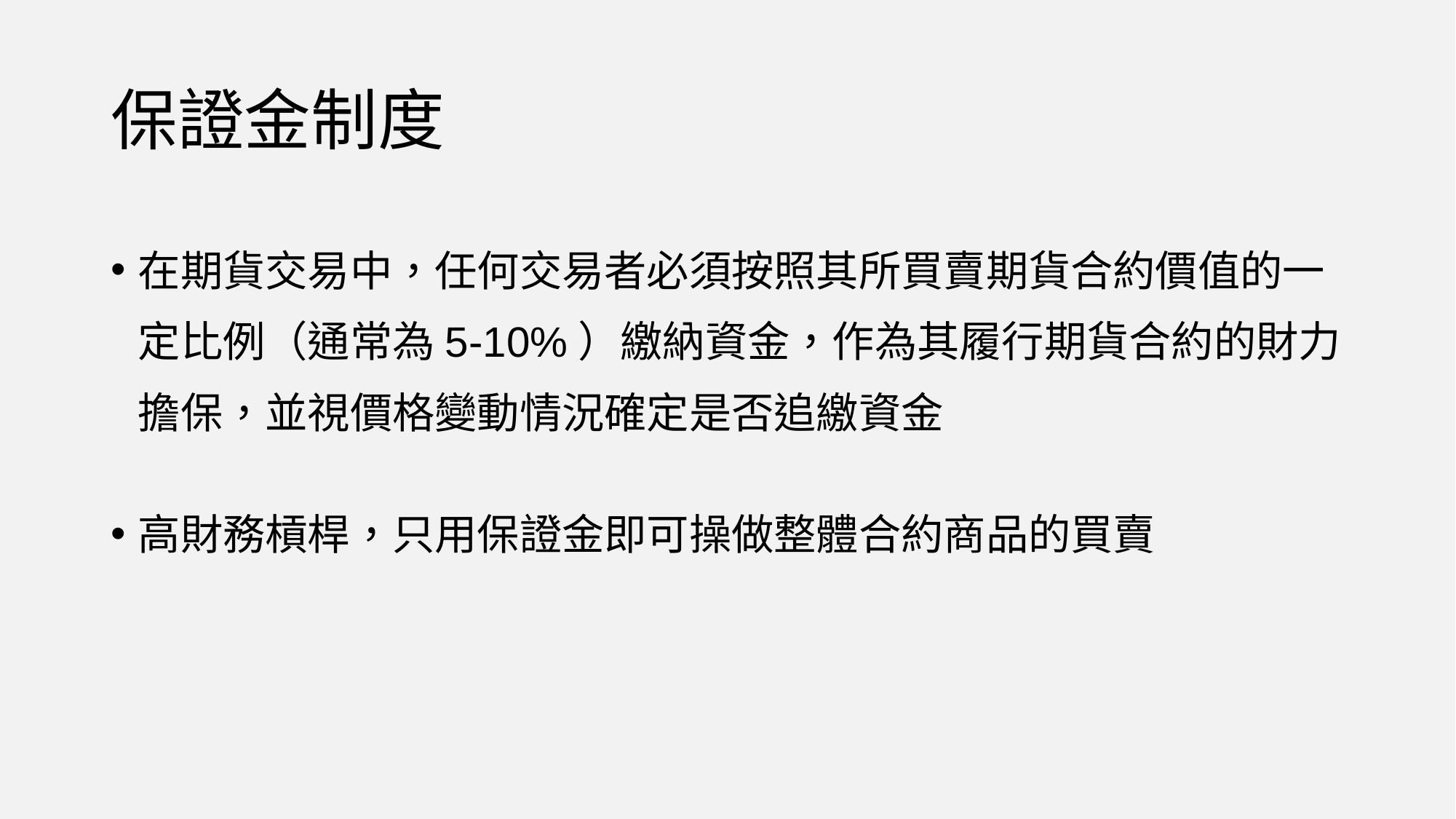

# 保證金制度
在期貨交易中，任何交易者必須按照其所買賣期貨合約價值的一定比例（通常為5-10%）繳納資金，作為其履行期貨合約的財力擔保，並視價格變動情況確定是否追繳資金

高財務槓桿，只用保證金即可操做整體合約商品的買賣